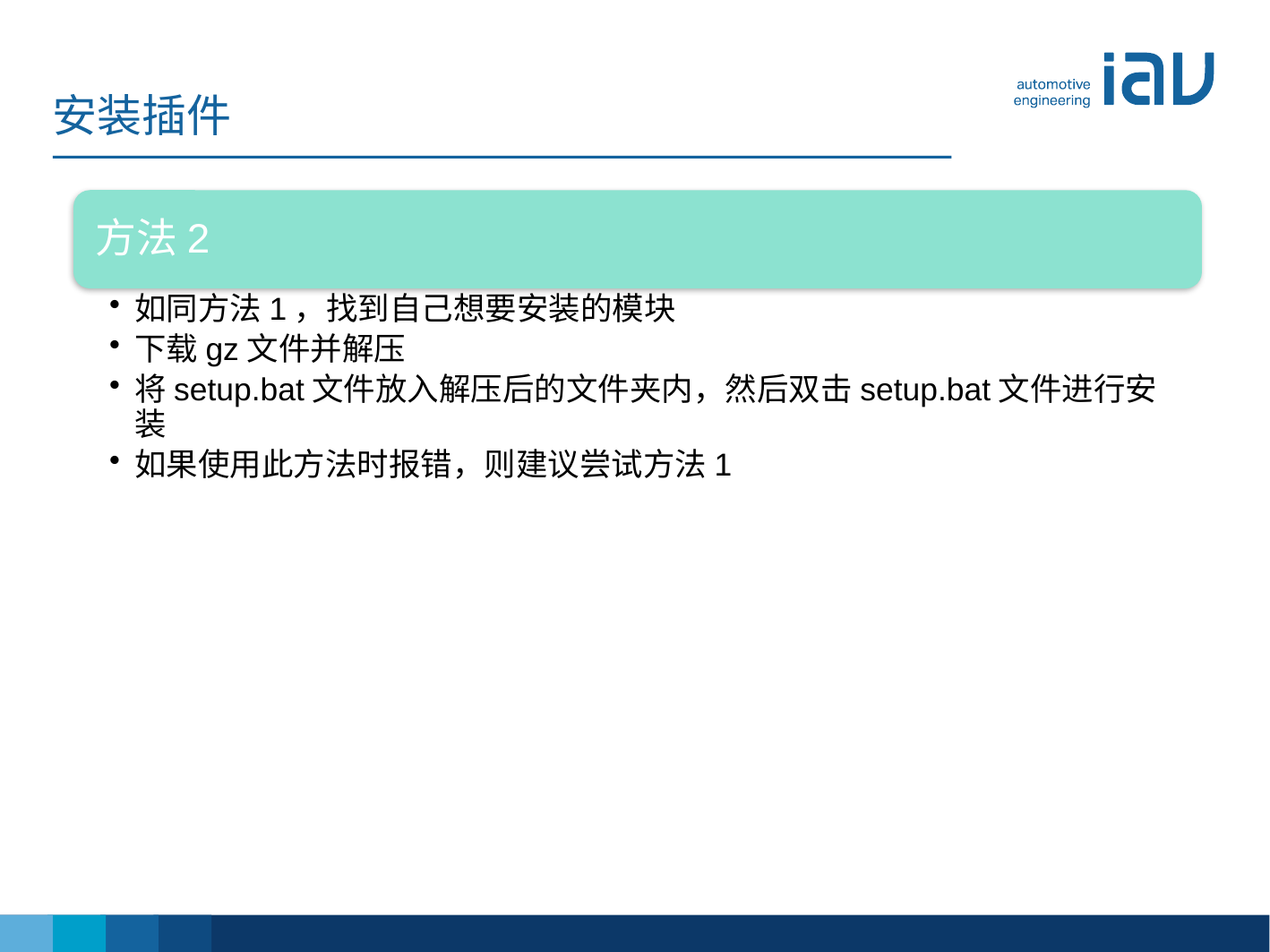

# 安装插件
方法2
如同方法1，找到自己想要安装的模块
下载gz文件并解压
将setup.bat文件放入解压后的文件夹内，然后双击setup.bat文件进行安装
如果使用此方法时报错，则建议尝试方法1